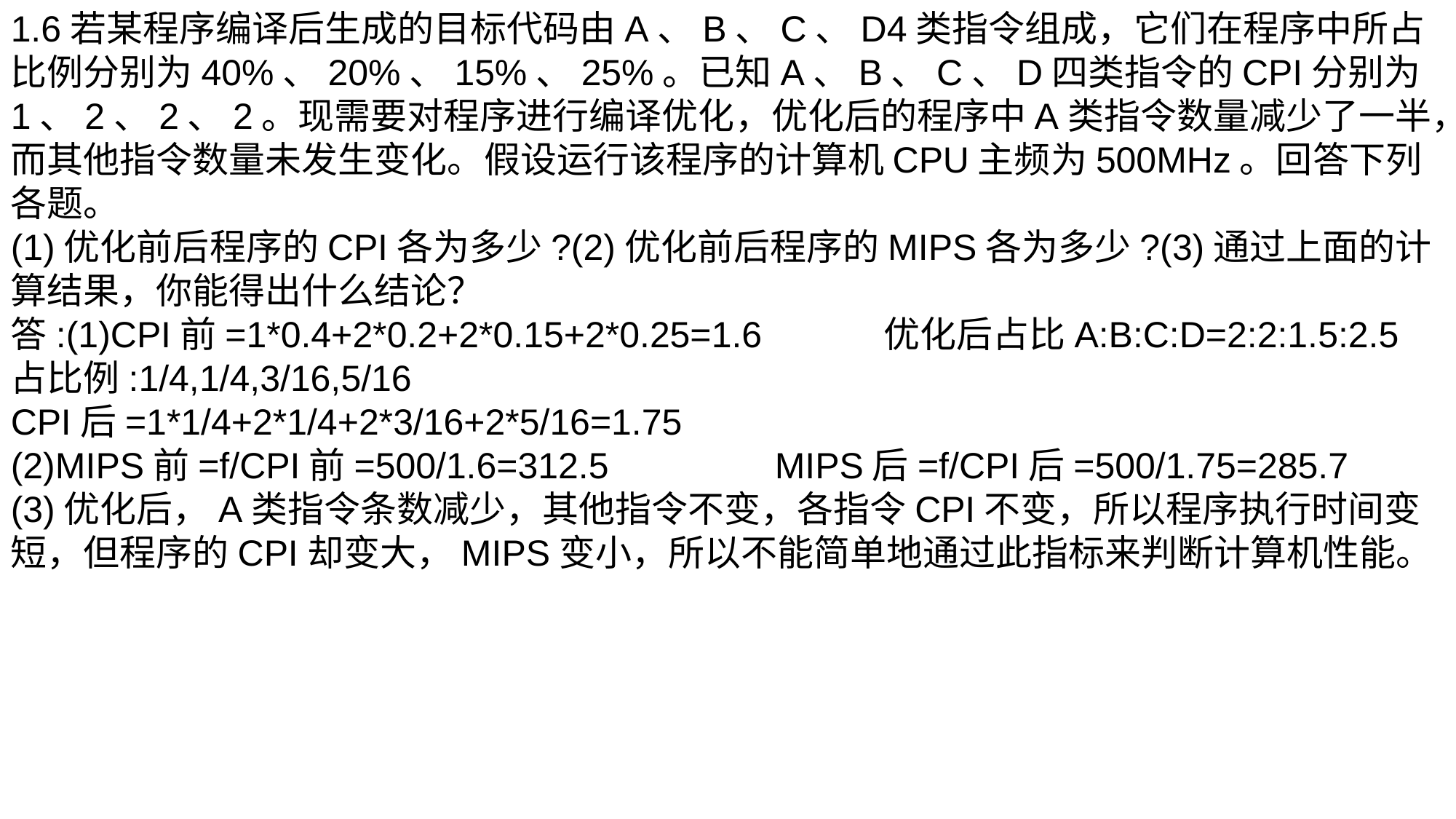

1.6若某程序编译后生成的目标代码由A、B、C、D4类指令组成，它们在程序中所占比例分别为40%、20%、15%、25%。已知A、B、C、D四类指令的CPI分别为1、2、2、2。现需要对程序进行编译优化，优化后的程序中A类指令数量减少了一半，而其他指令数量未发生变化。假设运行该程序的计算机CPU主频为500MHz。回答下列各题。
(1)优化前后程序的CPI各为多少?(2)优化前后程序的MIPS各为多少?(3)通过上面的计算结果，你能得出什么结论？
答:(1)CPI前=1*0.4+2*0.2+2*0.15+2*0.25=1.6		优化后占比A:B:C:D=2:2:1.5:2.5	占比例:1/4,1/4,3/16,5/16
CPI后=1*1/4+2*1/4+2*3/16+2*5/16=1.75
(2)MIPS前=f/CPI前=500/1.6=312.5		MIPS后=f/CPI后=500/1.75=285.7
(3)优化后，A类指令条数减少，其他指令不变，各指令CPI不变，所以程序执行时间变短，但程序的CPI却变大，MIPS变小，所以不能简单地通过此指标来判断计算机性能。